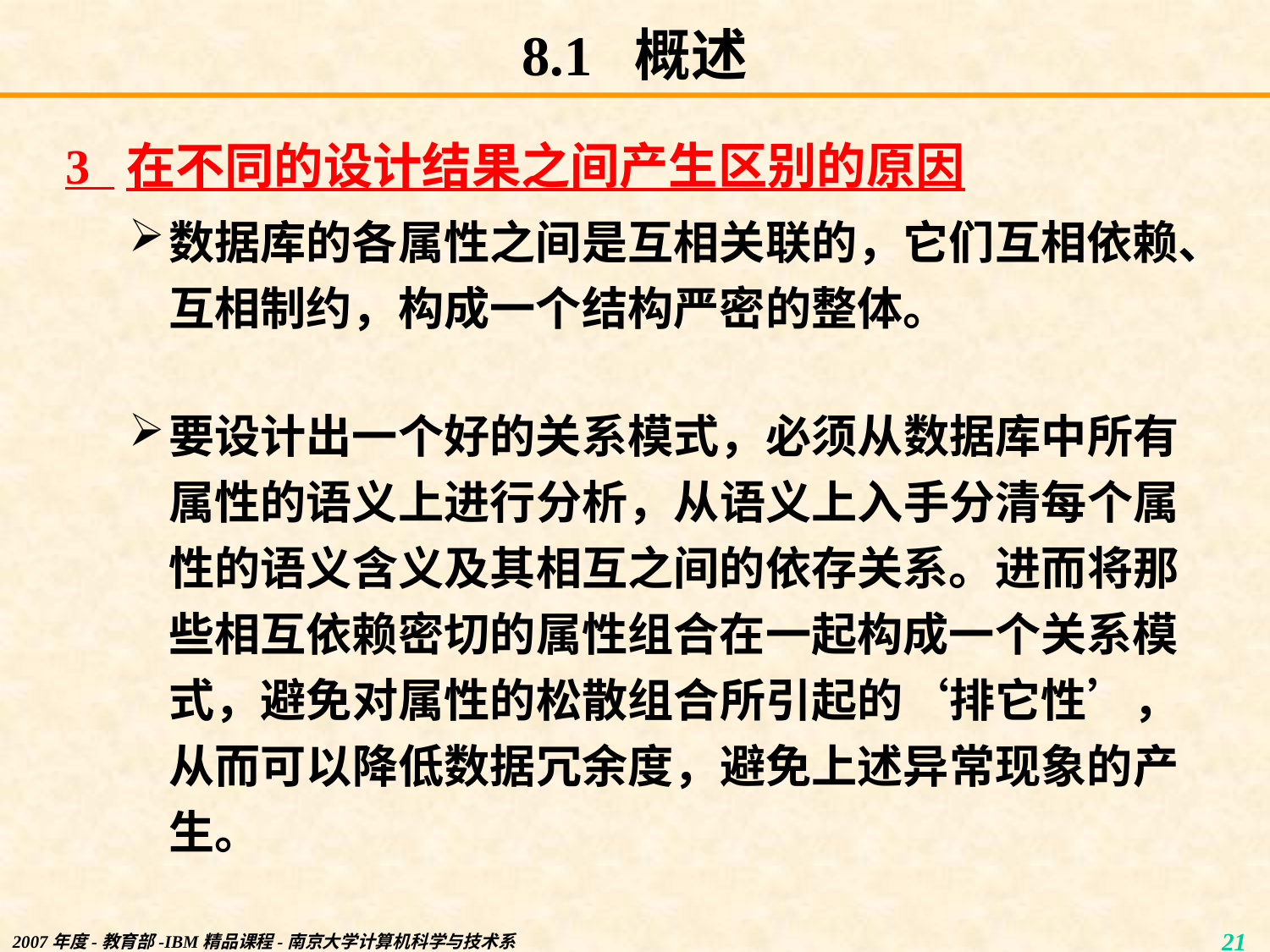

# 8.1  概述
3  在不同的设计结果之间产生区别的原因
数据库的各属性之间是互相关联的，它们互相依赖、互相制约，构成一个结构严密的整体。

要设计出一个好的关系模式，必须从数据库中所有属性的语义上进行分析，从语义上入手分清每个属性的语义含义及其相互之间的依存关系。进而将那些相互依赖密切的属性组合在一起构成一个关系模式，避免对属性的松散组合所引起的‘排它性’，从而可以降低数据冗余度，避免上述异常现象的产生。
21
2007年度-教育部-IBM精品课程-南京大学计算机科学与技术系